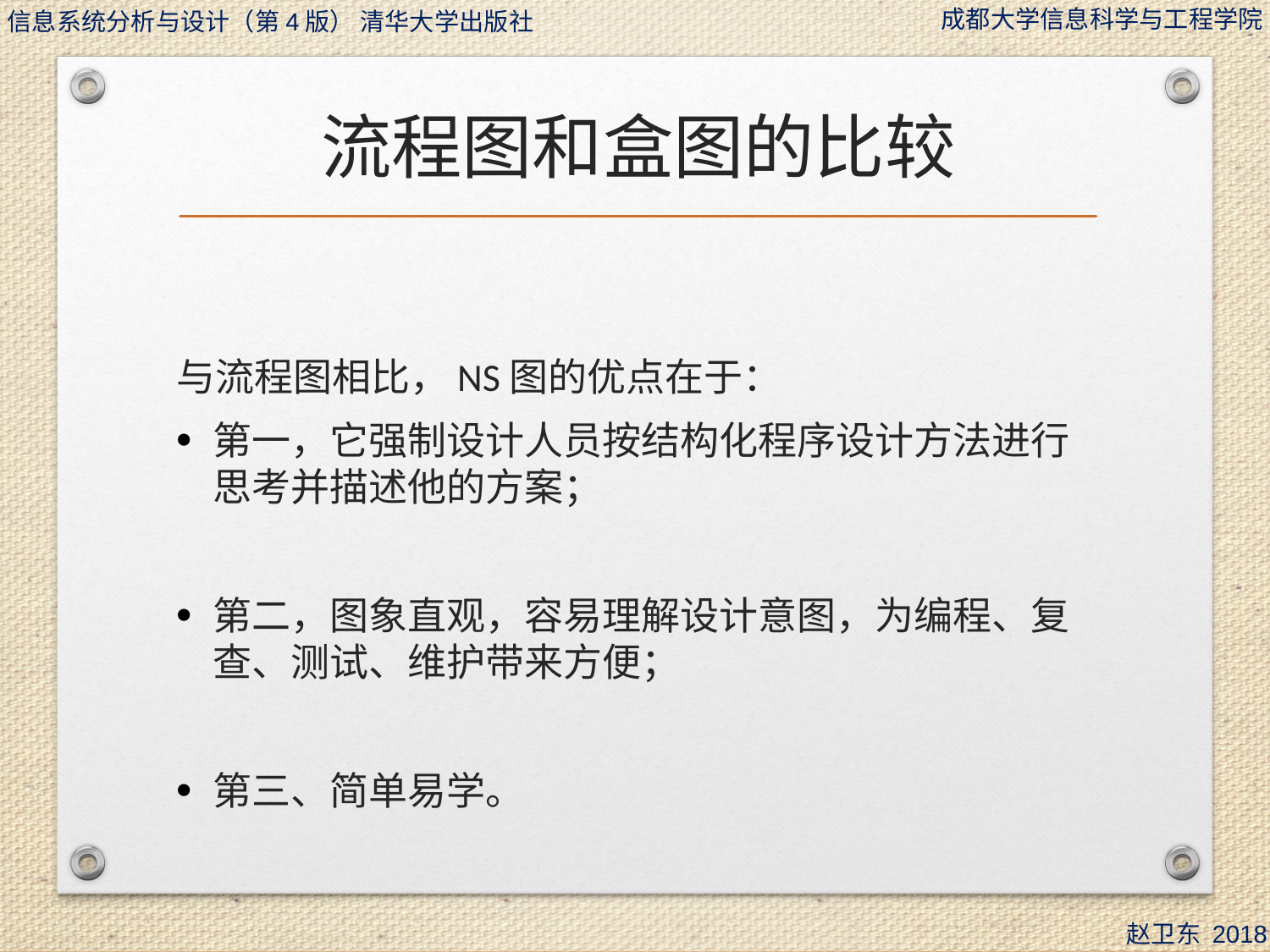

# 流程图和盒图的比较
与流程图相比，NS图的优点在于：
第一，它强制设计人员按结构化程序设计方法进行思考并描述他的方案；

第二，图象直观，容易理解设计意图，为编程、复查、测试、维护带来方便；

第三、简单易学。